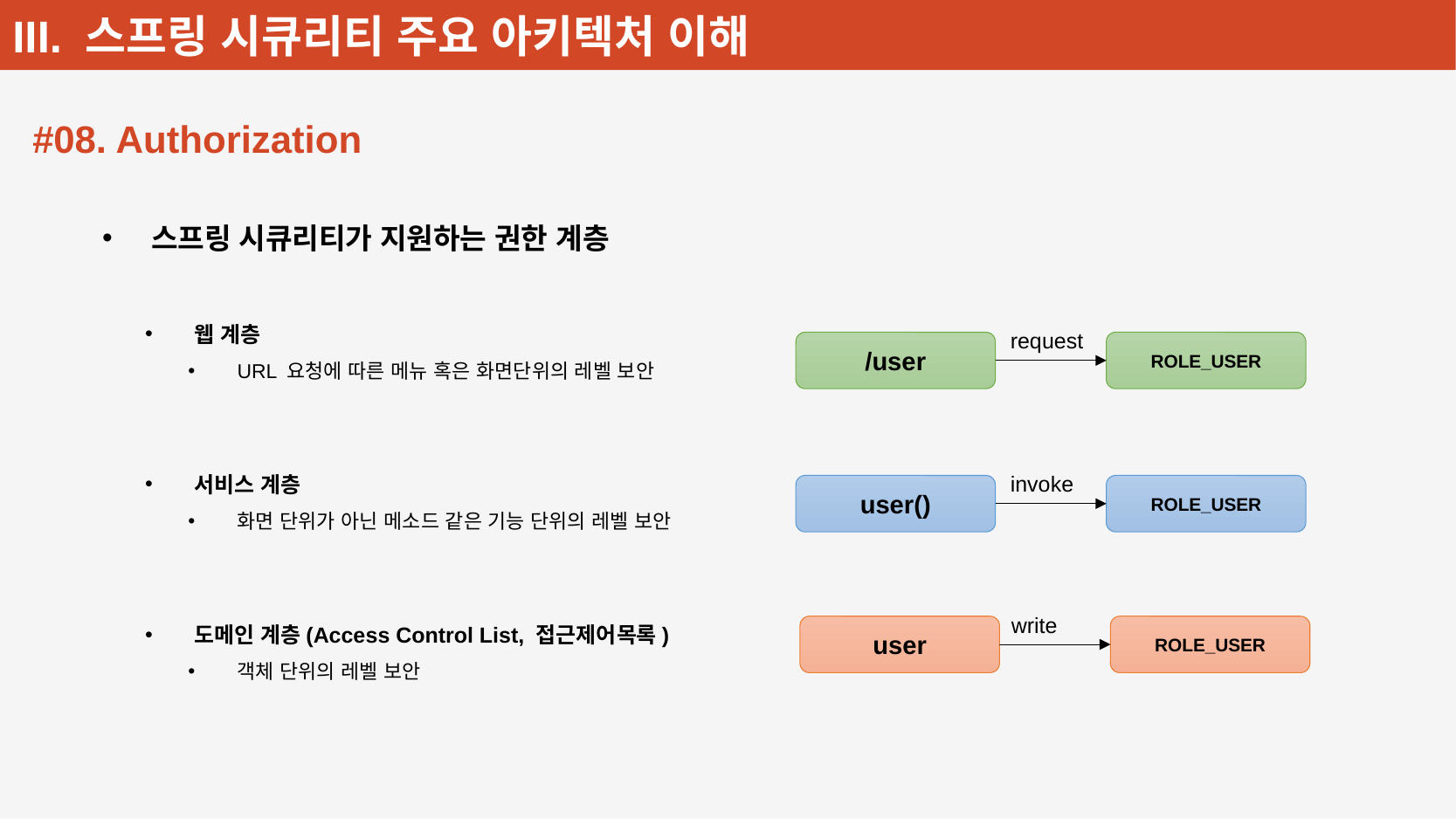

#08. Authorization
스프링 시큐리티가 지원하는 권한 계층

웹 계층
URL 요청에 따른 메뉴 혹은 화면단위의 레벨 보안

서비스 계층
화면 단위가 아닌 메소드 같은 기능 단위의 레벨 보안

도메인 계층(Access Control List, 접근제어목록)
객체 단위의 레벨 보안
request
/user
ROLE_USER
invoke
user()
ROLE_USER
write
user
ROLE_USER